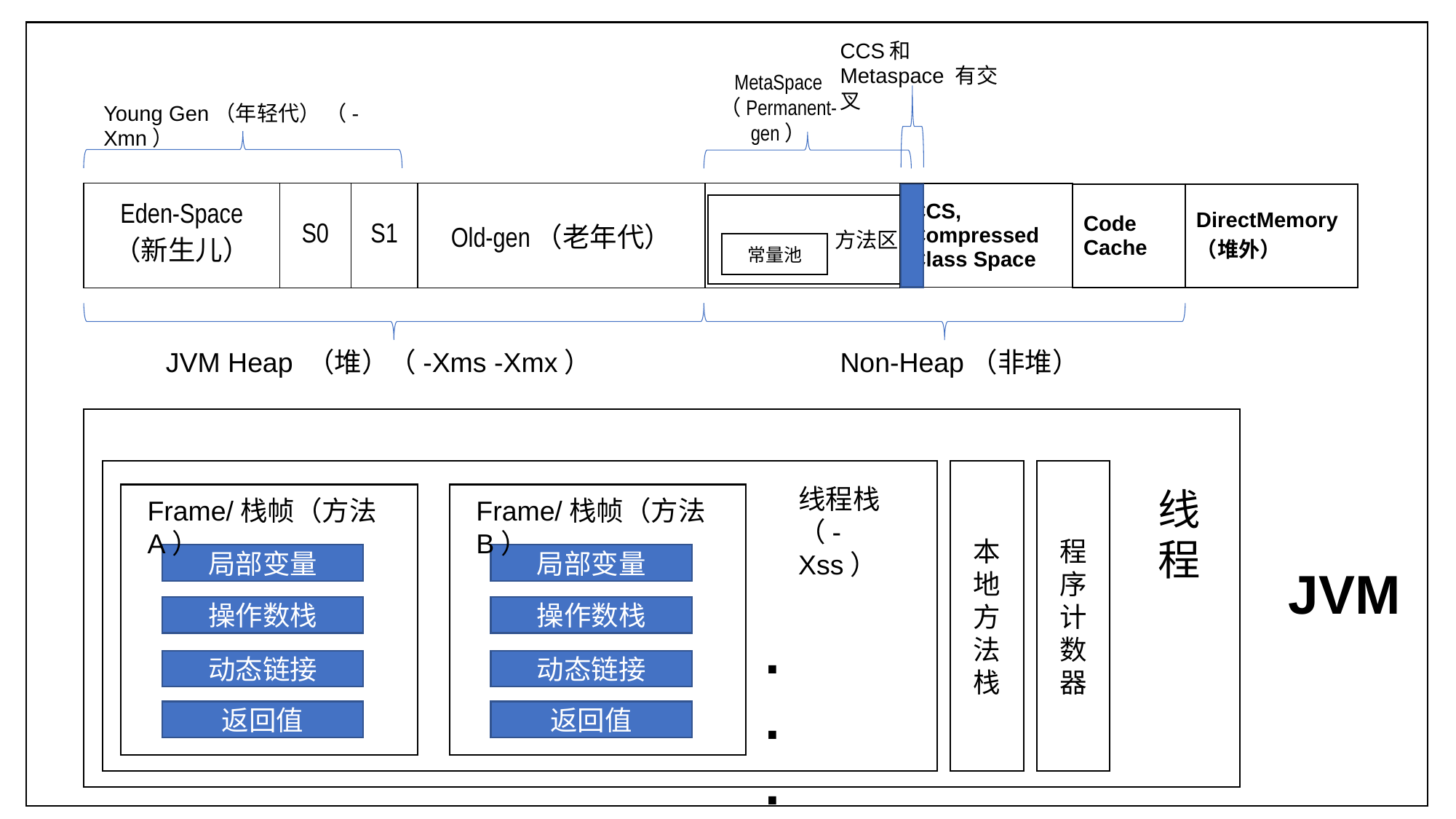

CCS和 Metaspace 有交叉

MetaSpace
（Permanent-gen）

Young Gen（年轻代） （-Xmn）

| Eden-Space （新生儿） | S0 | S1 | Old-gen（老年代） |  |
| --- | --- | --- | --- | --- |
| CCS, Compressed Class Space |
| --- |

| Code Cache |
| --- |
| DirectMemory （堆外） |
| --- |
方法区
常量池
JVM Heap （堆）（-Xms -Xmx）
Non-Heap（非堆）

本地方法栈
程序计数器
线程栈（-Xss）
线程
111111111
111111111
Frame/栈帧（方法A）
Frame/栈帧（方法B）
局部变量
局部变量
JVM
操作数栈
操作数栈
...
动态链接
动态链接
返回值
返回值